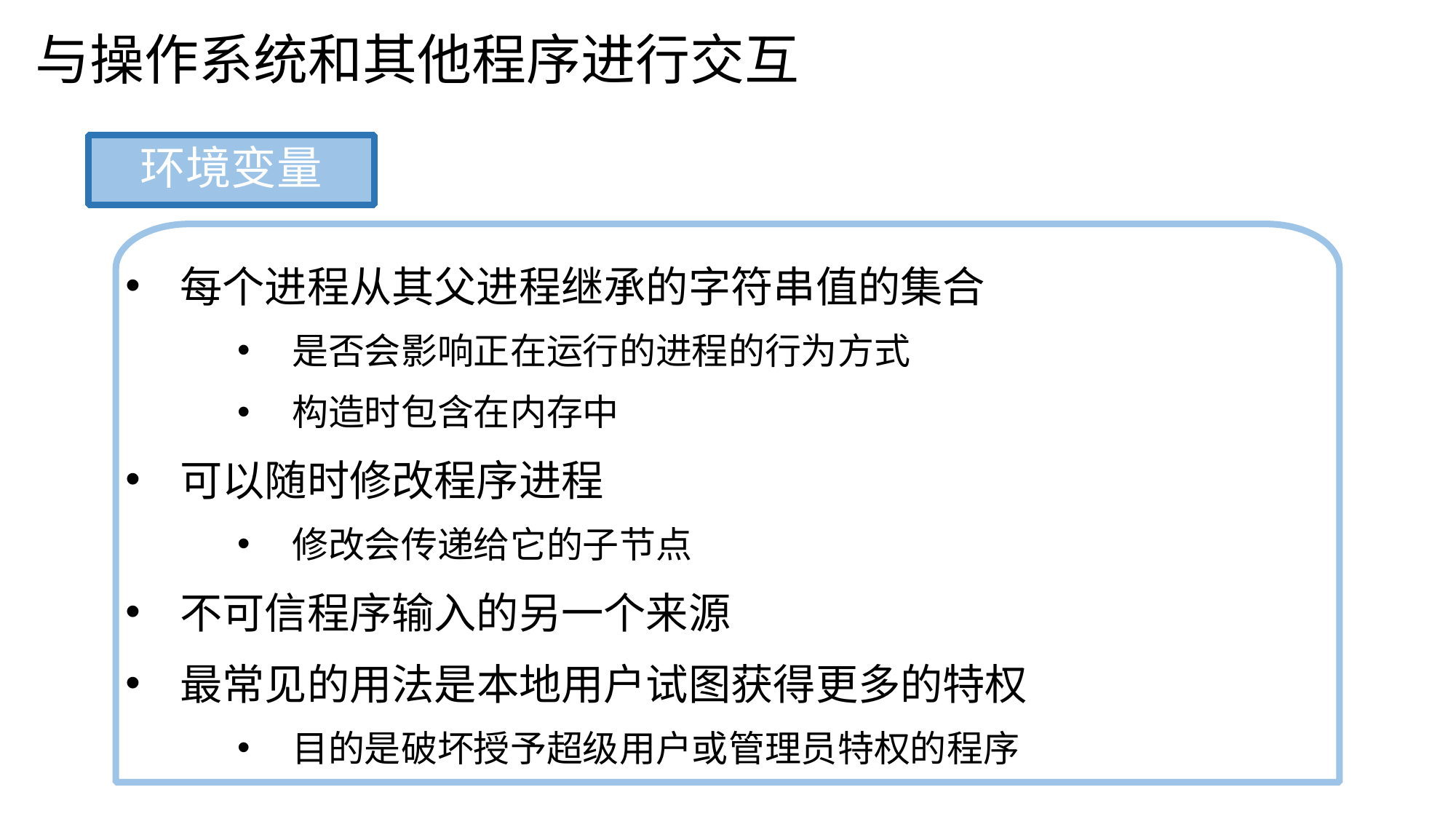

与操作系统和其他程序进行交互

环境变量
每个进程从其父进程继承的字符串值的集合
是否会影响正在运行的进程的行为方式
构造时包含在内存中
可以随时修改程序进程
修改会传递给它的子节点
不可信程序输入的另一个来源
最常见的用法是本地用户试图获得更多的特权
目的是破坏授予超级用户或管理员特权的程序